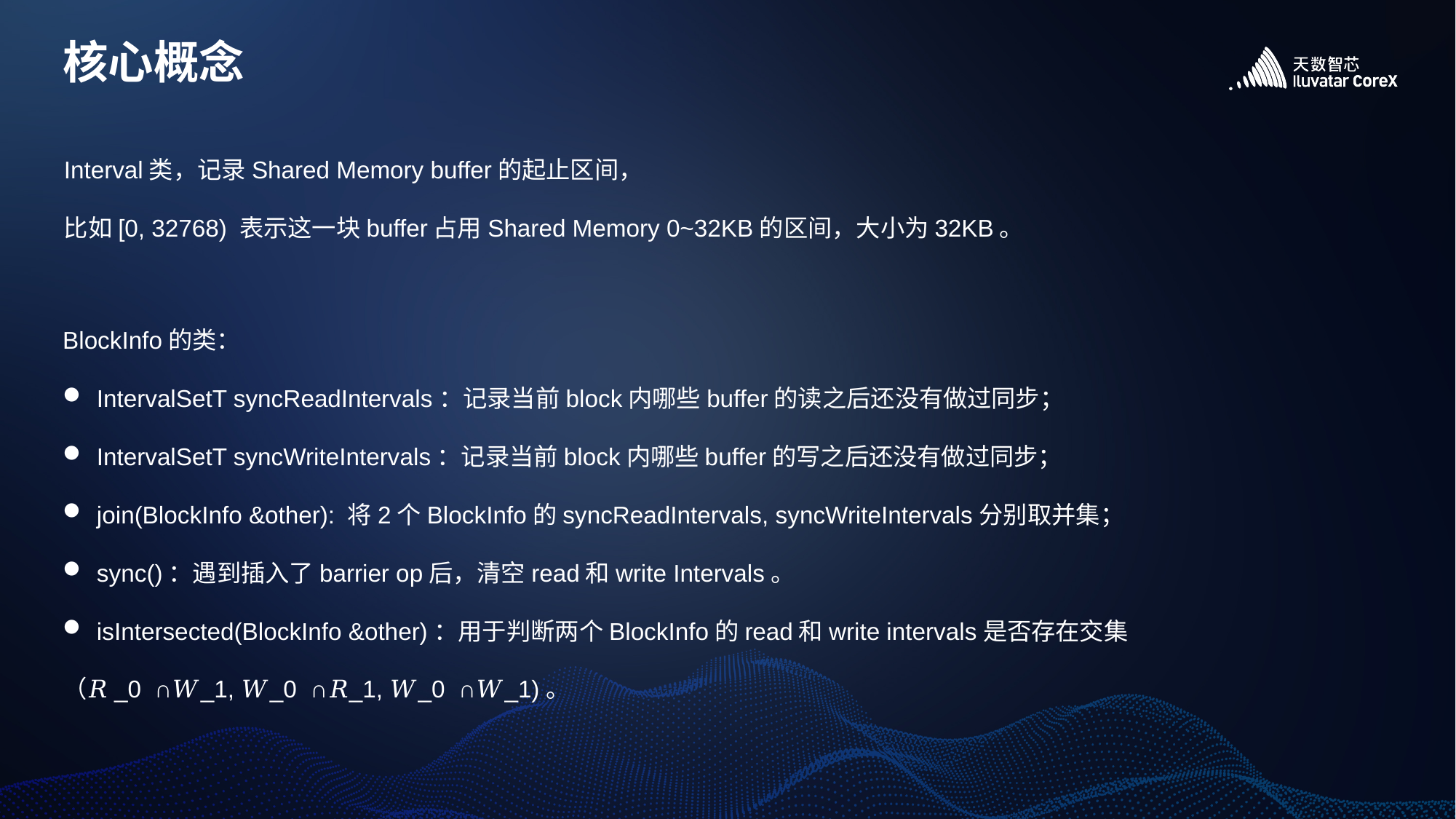

# 核心概念
Interval类，记录Shared Memory buffer的起止区间，
比如[0, 32768) 表示这一块buffer占用Shared Memory 0~32KB的区间，大小为32KB。
BlockInfo的类：
IntervalSetT syncReadIntervals：记录当前block内哪些buffer的读之后还没有做过同步；
IntervalSetT syncWriteIntervals：记录当前block内哪些buffer的写之后还没有做过同步；
join(BlockInfo &other): 将2个BlockInfo的syncReadIntervals, syncWriteIntervals分别取并集；
sync()：遇到插入了barrier op后，清空read和write Intervals。
isIntersected(BlockInfo &other)：用于判断两个BlockInfo的read和write intervals是否存在交集
（𝑅_0  ∩𝑊_1, 𝑊_0  ∩𝑅_1, 𝑊_0  ∩𝑊_1)。